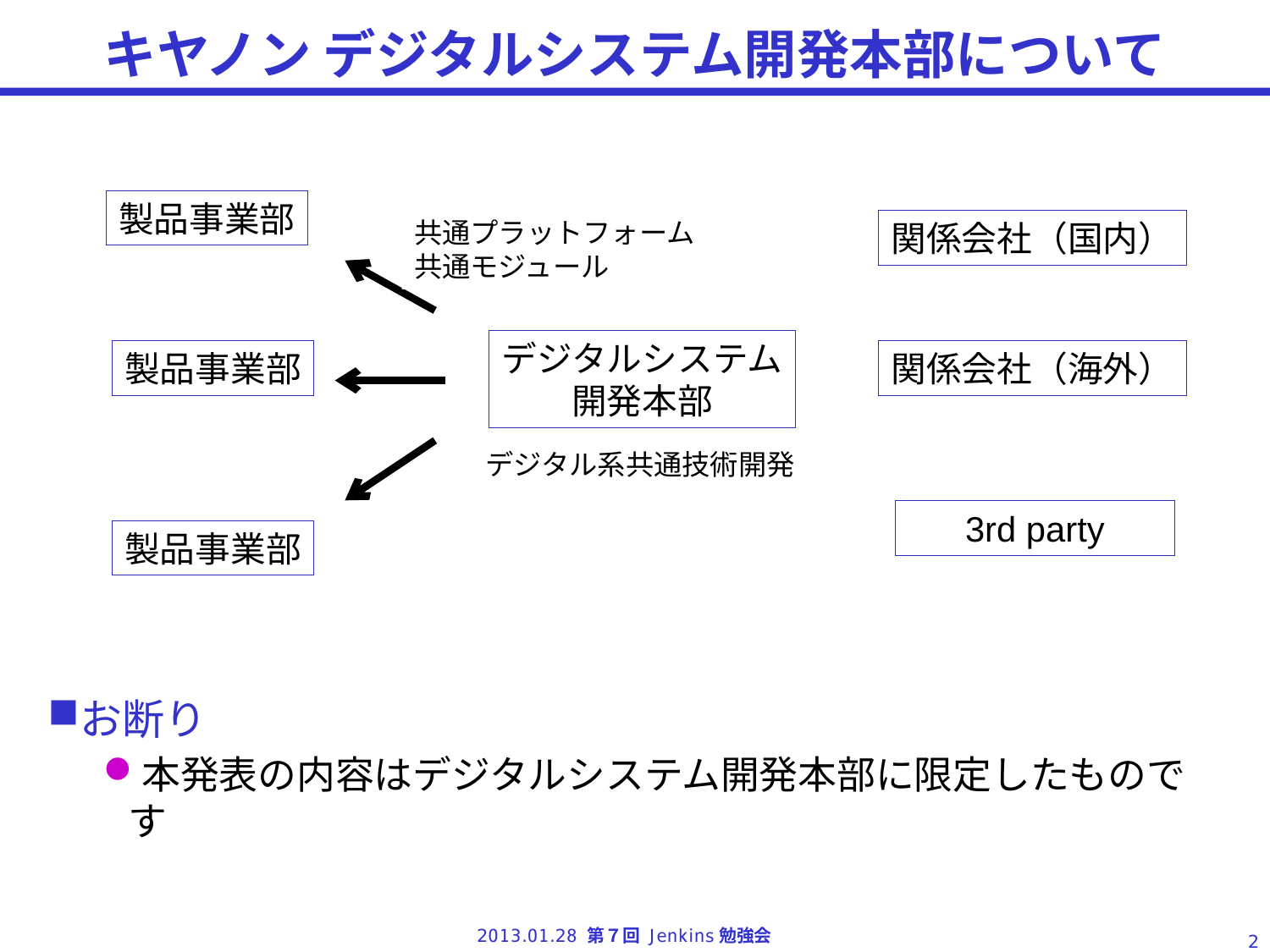

# キヤノン デジタルシステム開発本部について
製品事業部
共通プラットフォーム
共通モジュール
関係会社（国内）
デジタルシステム
開発本部
製品事業部
関係会社（海外）
 デジタル系共通技術開発
3rd party
製品事業部
お断り
本発表の内容はデジタルシステム開発本部に限定したものです